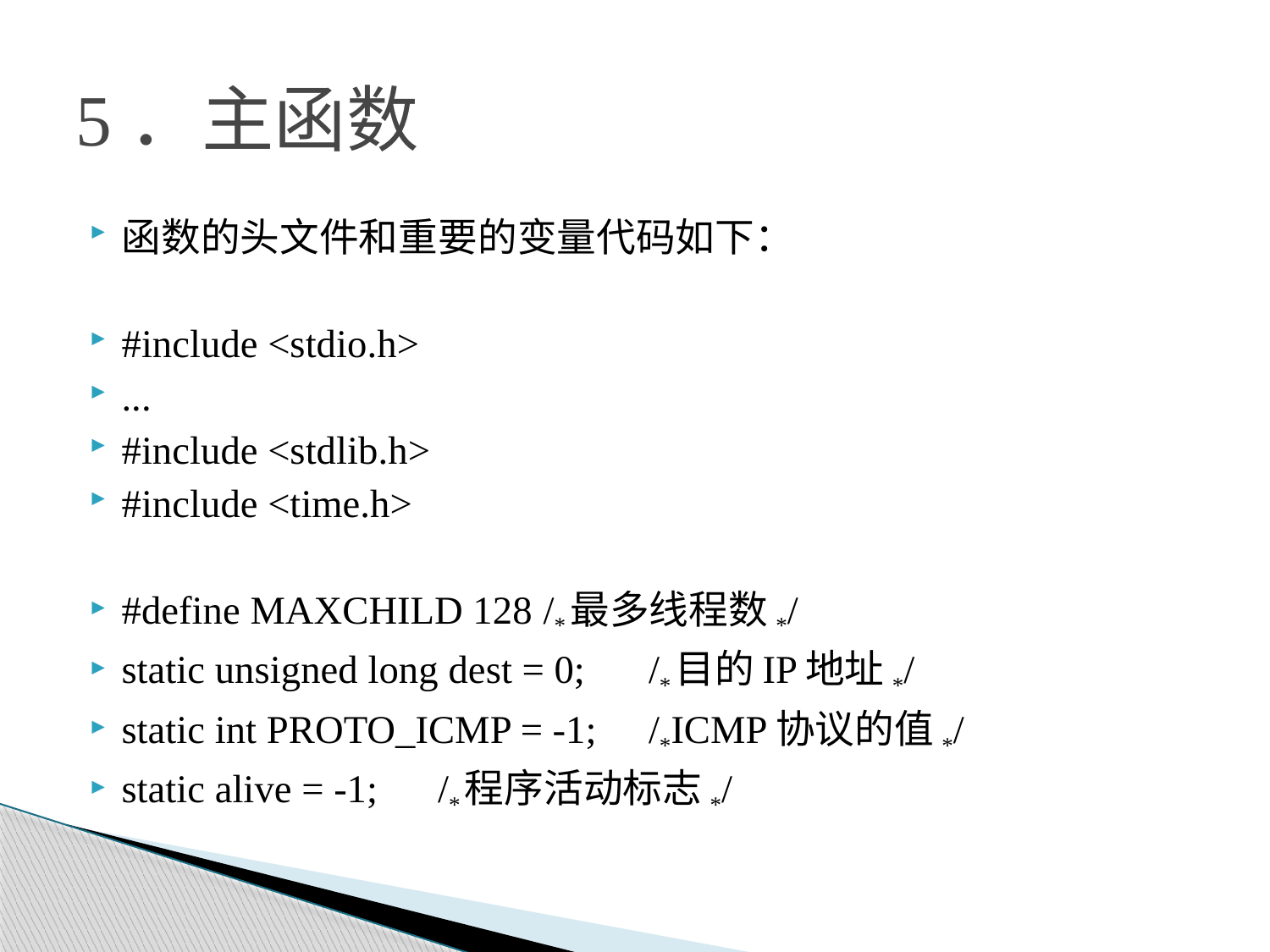

# 5．主函数
函数的头文件和重要的变量代码如下：

#include <stdio.h>
...
#include <stdlib.h>
#include <time.h>

#define MAXCHILD 128		/*最多线程数*/
static unsigned long dest = 0;		/*目的IP地址*/
static int PROTO_ICMP = -1;		/*ICMP协议的值*/
static alive = -1;				/*程序活动标志*/